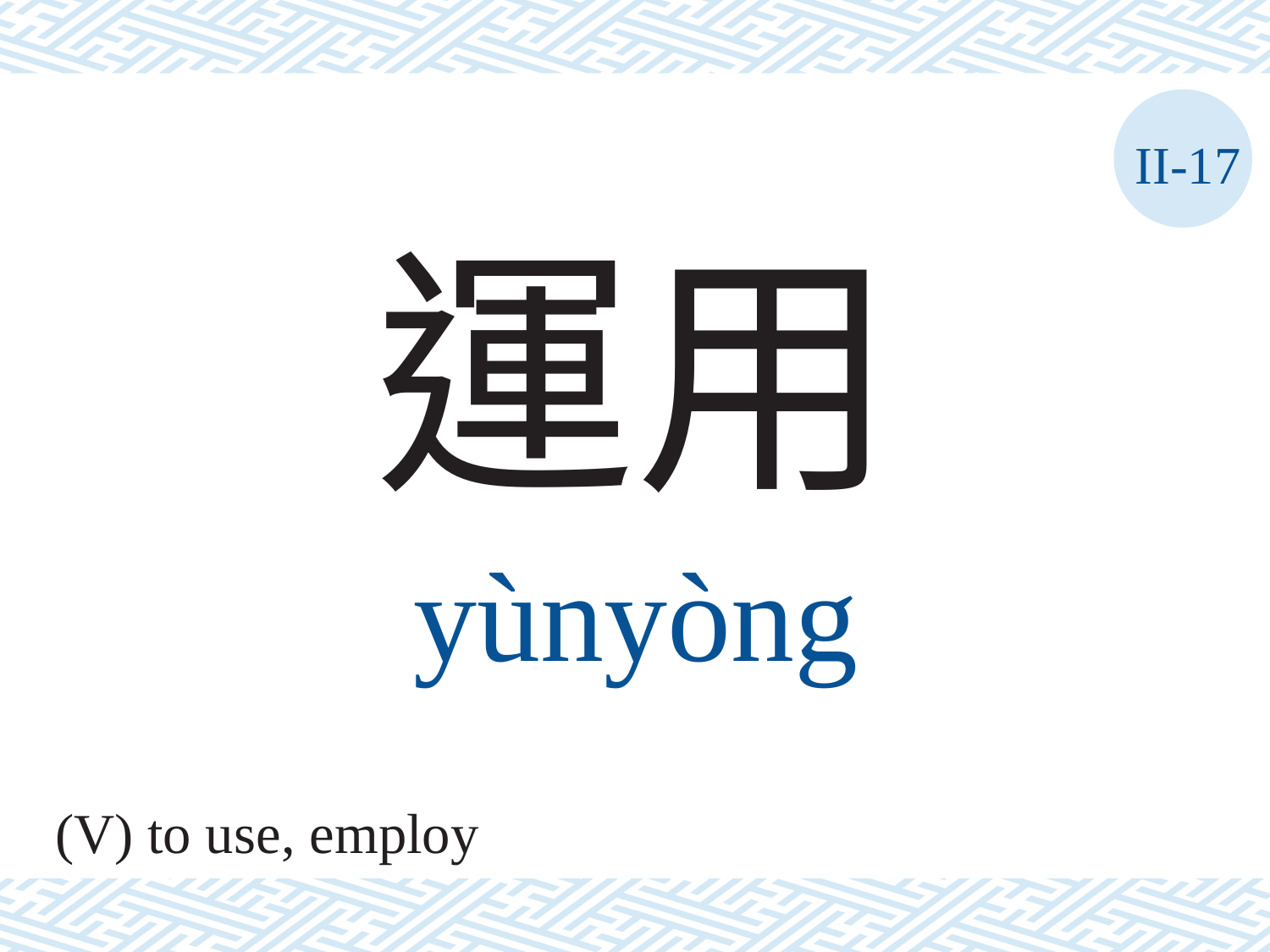

II-17
運用
yùnyòng
(V) to use, employ